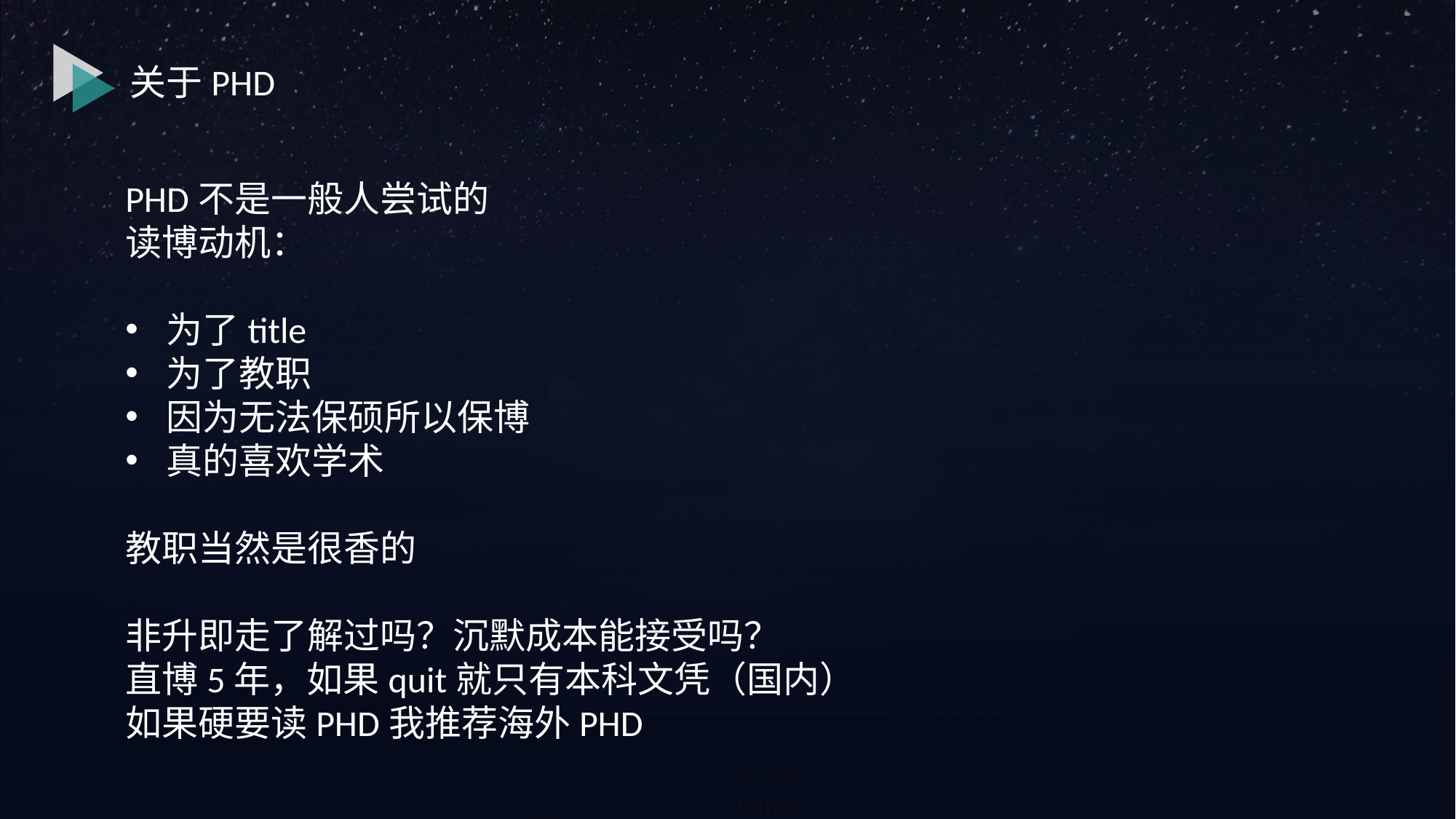

关于PHD
PHD不是一般人尝试的
读博动机：

为了title
为了教职
因为无法保硕所以保博
真的喜欢学术

教职当然是很香的

非升即走了解过吗？沉默成本能接受吗？
直博5年，如果quit就只有本科文凭（国内）
如果硬要读PHD我推荐海外PHD